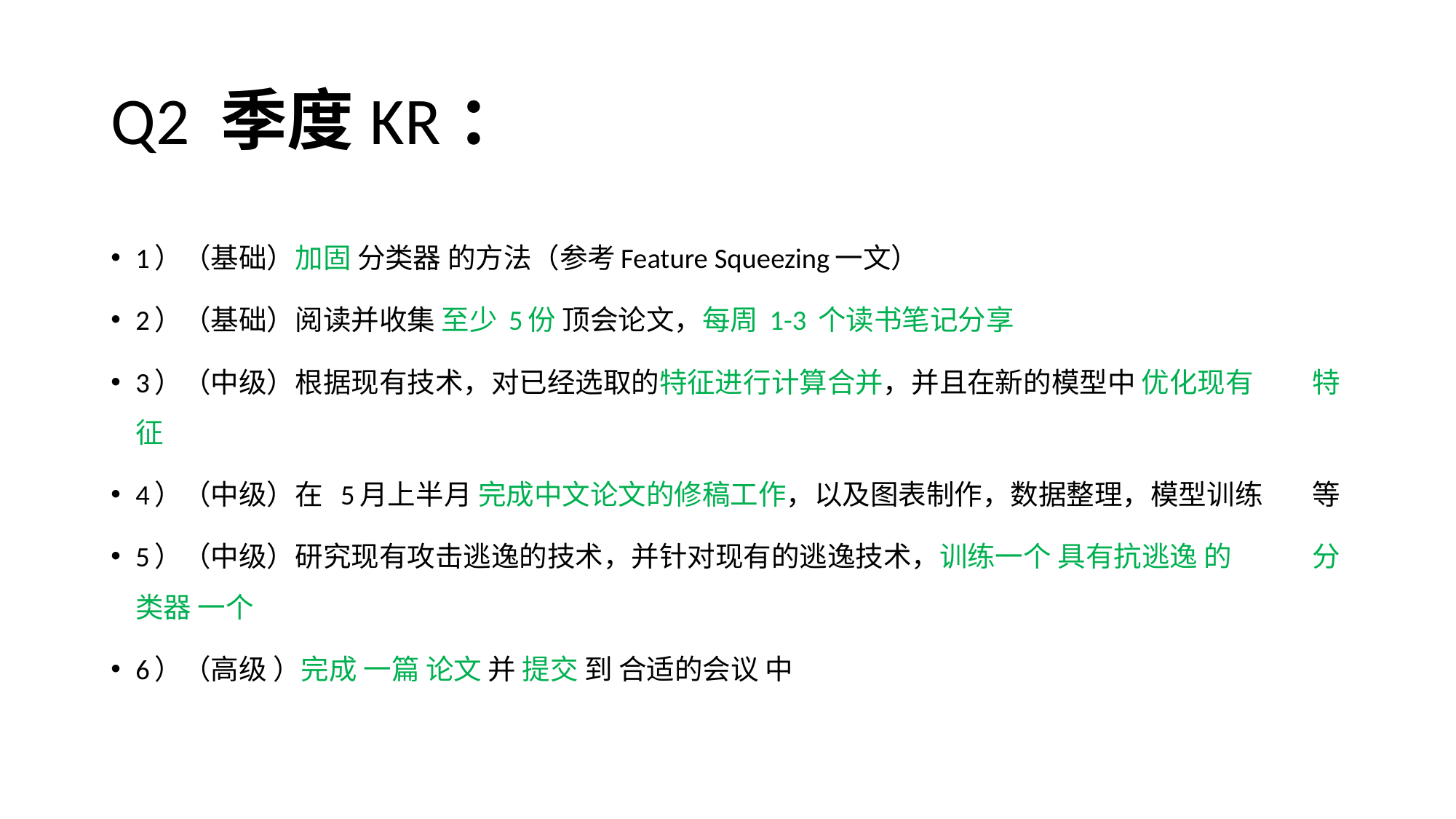

# Q2 季度KR：
1）（基础）加固 分类器 的方法（参考Feature Squeezing一文）
2）（基础）阅读并收集 至少 5份 顶会论文，每周 1-3 个读书笔记分享
3）（中级）根据现有技术，对已经选取的特征进行计算合并，并且在新的模型中 优化现有	特征
4）（中级）在  5月上半月 完成中文论文的修稿工作，以及图表制作，数据整理，模型训练	等
5）（中级）研究现有攻击逃逸的技术，并针对现有的逃逸技术，训练一个 具有抗逃逸 的	分类器 一个
6）（高级 ）完成 一篇 论文 并 提交 到 合适的会议 中